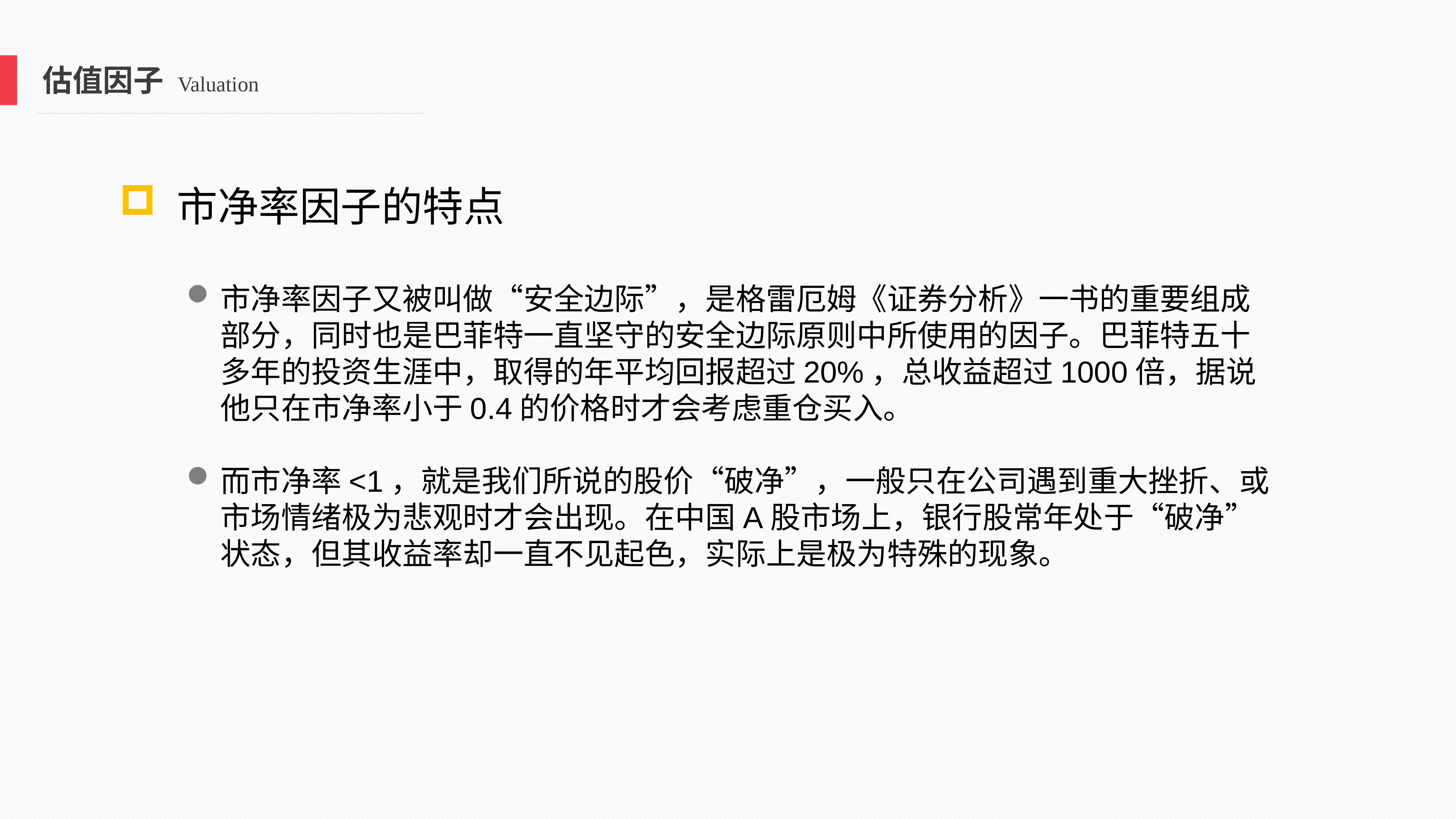

估值因子 Valuation
 市净率因子的特点
市净率因子又被叫做“安全边际”，是格雷厄姆《证券分析》一书的重要组成部分，同时也是巴菲特一直坚守的安全边际原则中所使用的因子。巴菲特五十多年的投资生涯中，取得的年平均回报超过20%，总收益超过1000倍，据说他只在市净率小于0.4的价格时才会考虑重仓买入。

而市净率<1，就是我们所说的股价“破净”，一般只在公司遇到重大挫折、或市场情绪极为悲观时才会出现。在中国A股市场上，银行股常年处于“破净”状态，但其收益率却一直不见起色，实际上是极为特殊的现象。